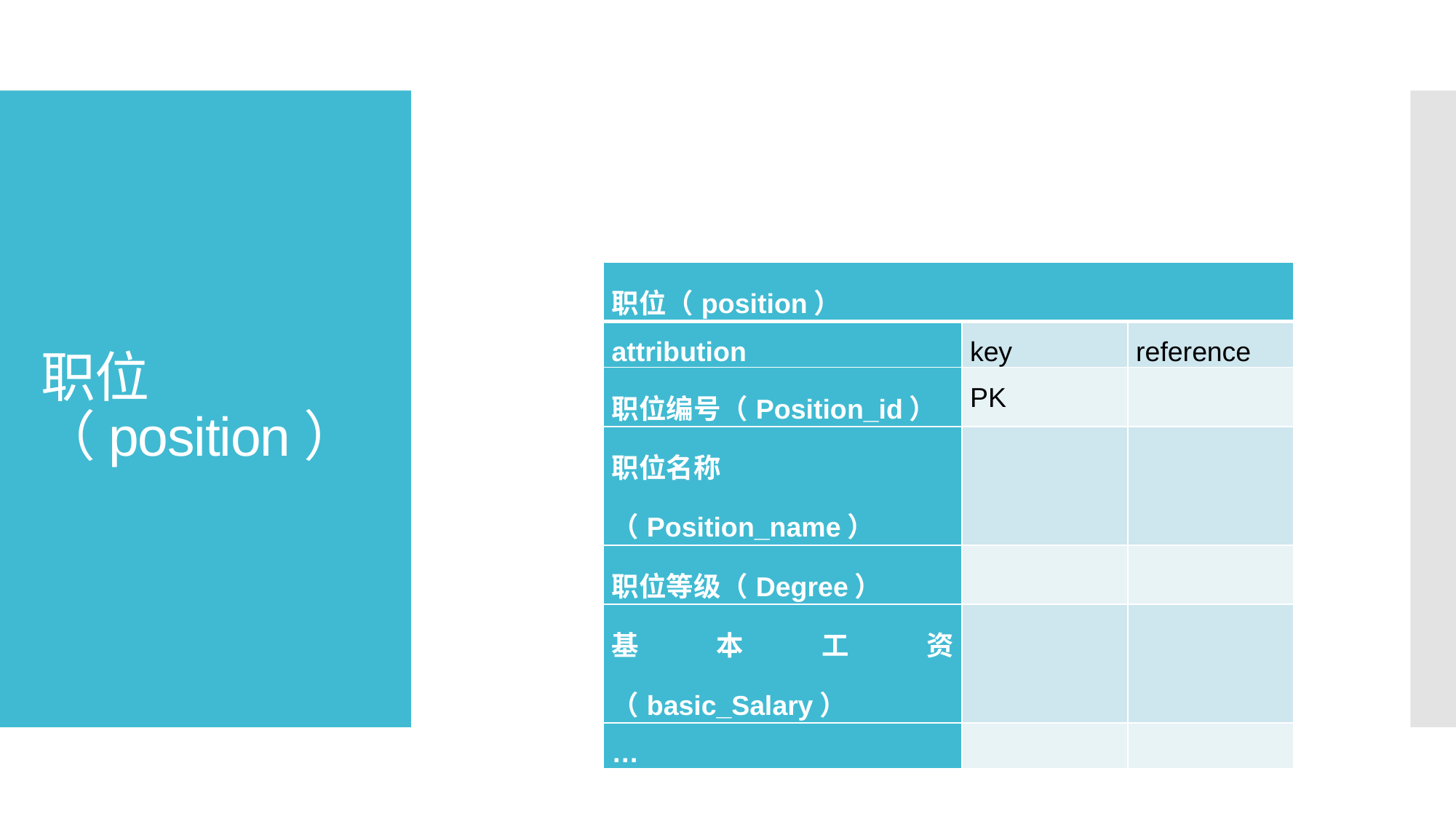

# 职位（position）
| 职位（position） |  |  |
| --- | --- | --- |
| attribution | key | reference |
| 职位编号（Position\_id） | PK |  |
| 职位名称（Position\_name） |  |  |
| 职位等级（Degree） |  |  |
| 基本工资（basic\_Salary） |  |  |
| … |  |  |